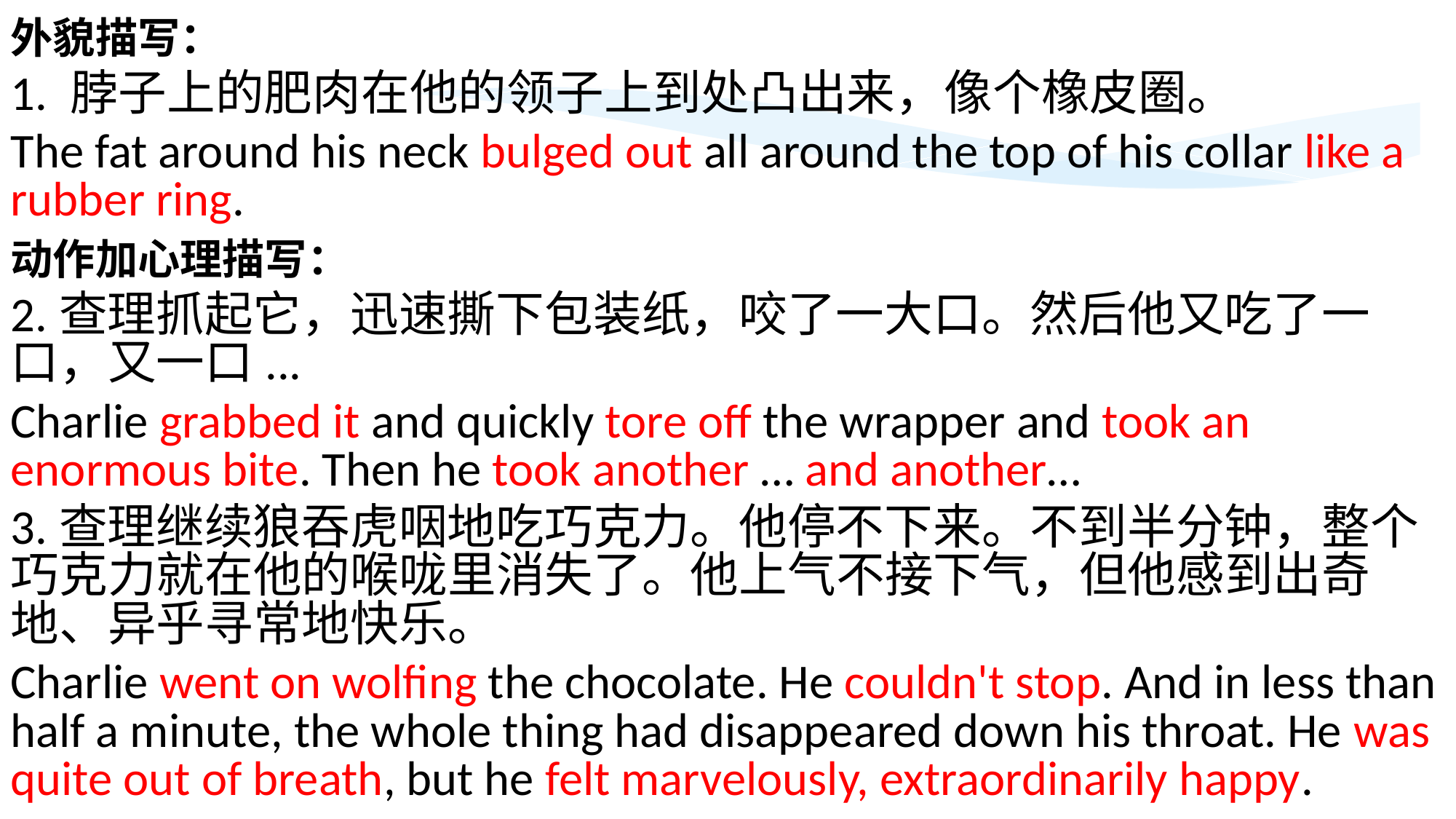

外貌描写：
1. 脖子上的肥肉在他的领子上到处凸出来，像个橡皮圈。
The fat around his neck bulged out all around the top of his collar like a rubber ring.
动作加心理描写：
2.查理抓起它，迅速撕下包装纸，咬了一大口。然后他又吃了一口，又一口...
Charlie grabbed it and quickly tore off the wrapper and took an enormous bite. Then he took another … and another…
3.查理继续狼吞虎咽地吃巧克力。他停不下来。不到半分钟，整个巧克力就在他的喉咙里消失了。他上气不接下气，但他感到出奇地、异乎寻常地快乐。
Charlie went on wolfing the chocolate. He couldn't stop. And in less than half a minute, the whole thing had disappeared down his throat. He was quite out of breath, but he felt marvelously, extraordinarily happy.